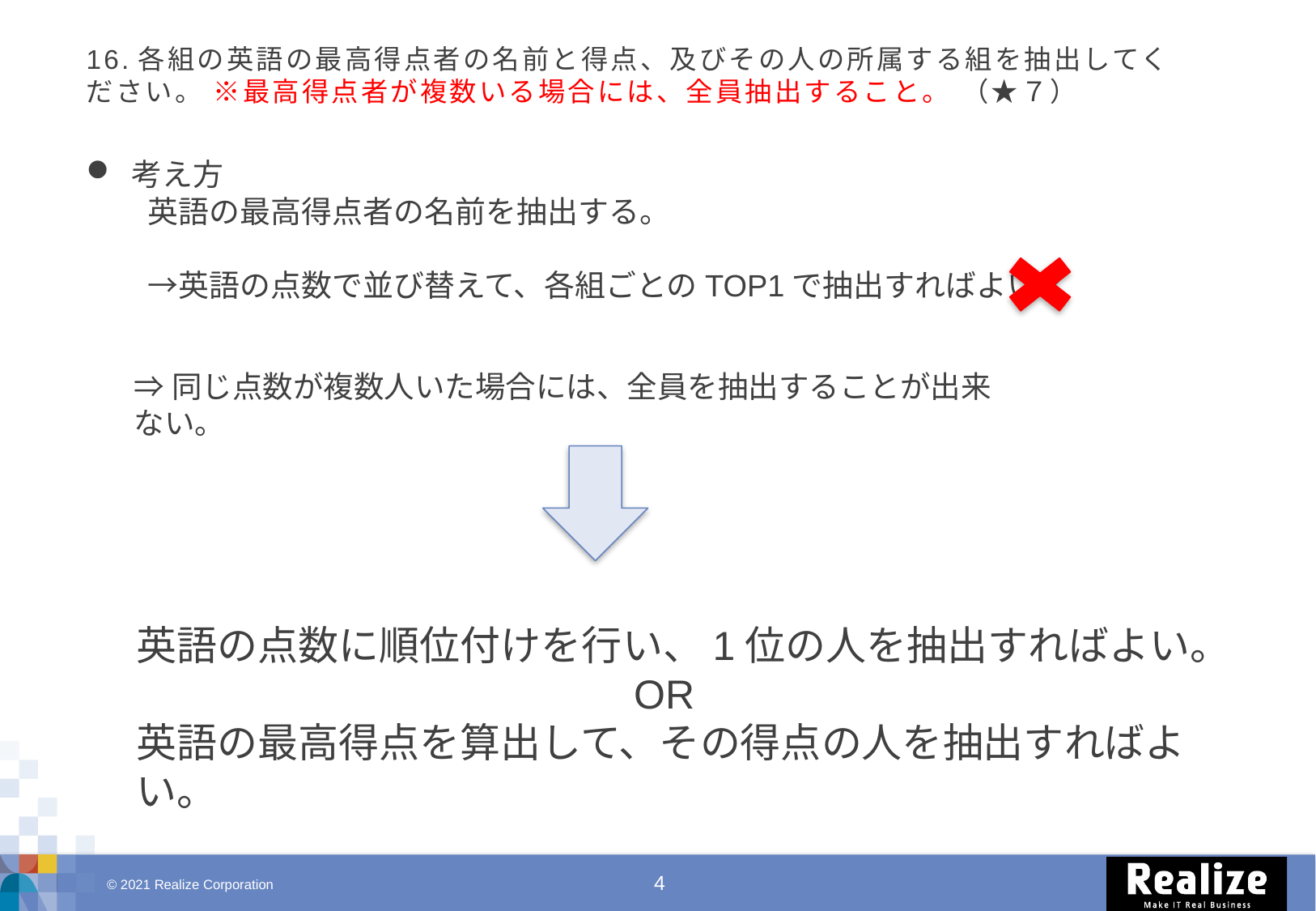

16.各組の英語の最高得点者の名前と得点、及びその人の所属する組を抽出してください。 ※最高得点者が複数いる場合には、全員抽出すること。 （★７）
考え方
　　英語の最高得点者の名前を抽出する。

　　→英語の点数で並び替えて、各組ごとのTOP1で抽出すればよい？

⇒同じ点数が複数人いた場合には、全員を抽出することが出来ない。

英語の点数に順位付けを行い、1位の人を抽出すればよい。
OR
英語の最高得点を算出して、その得点の人を抽出すればよい。